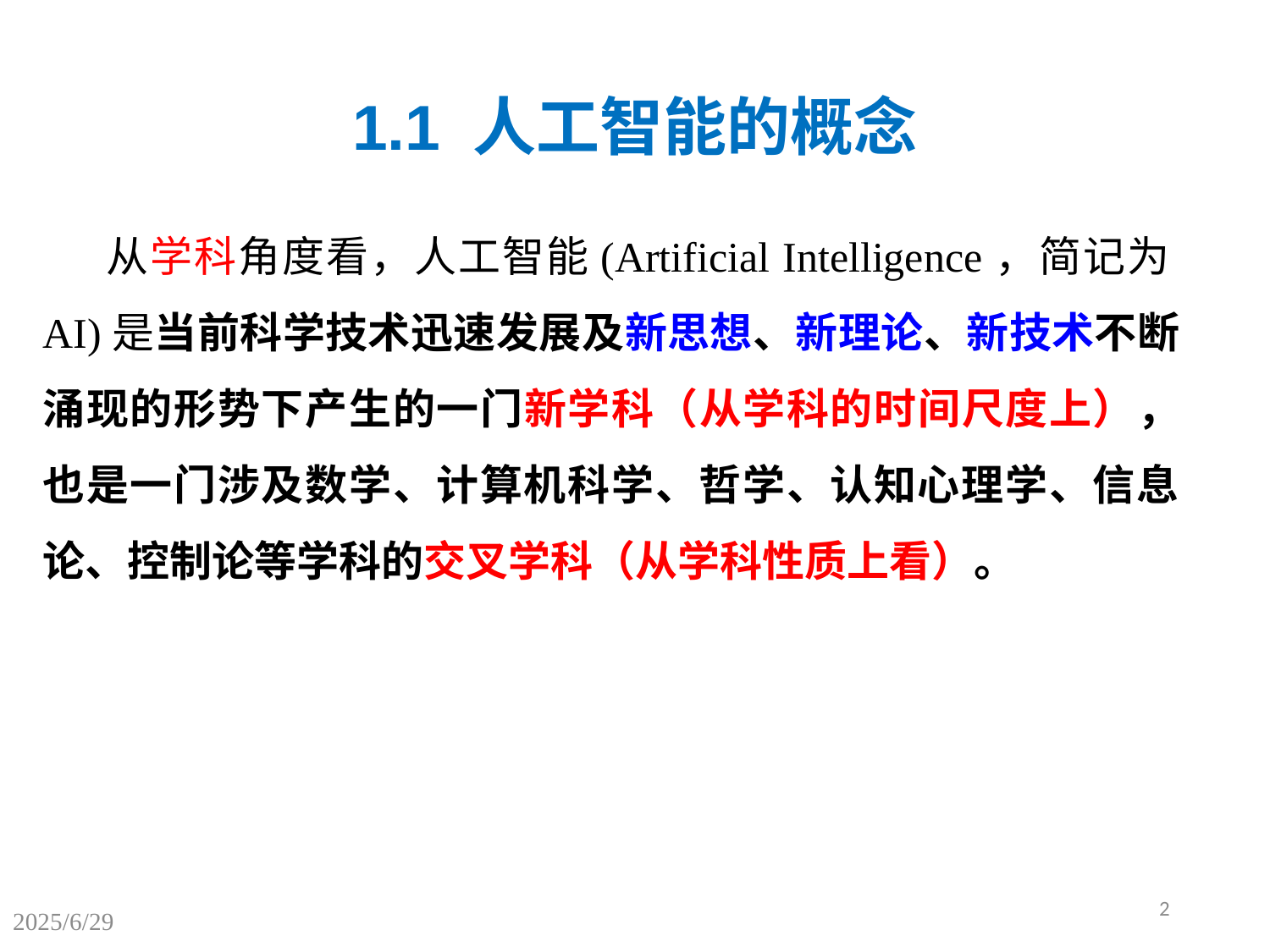

1.1 人工智能的概念
从学科角度看，人工智能(Artificial Intelligence，简记为AI)是当前科学技术迅速发展及新思想、新理论、新技术不断涌现的形势下产生的一门新学科（从学科的时间尺度上），也是一门涉及数学、计算机科学、哲学、认知心理学、信息论、控制论等学科的交叉学科（从学科性质上看）。
2
2025/6/29